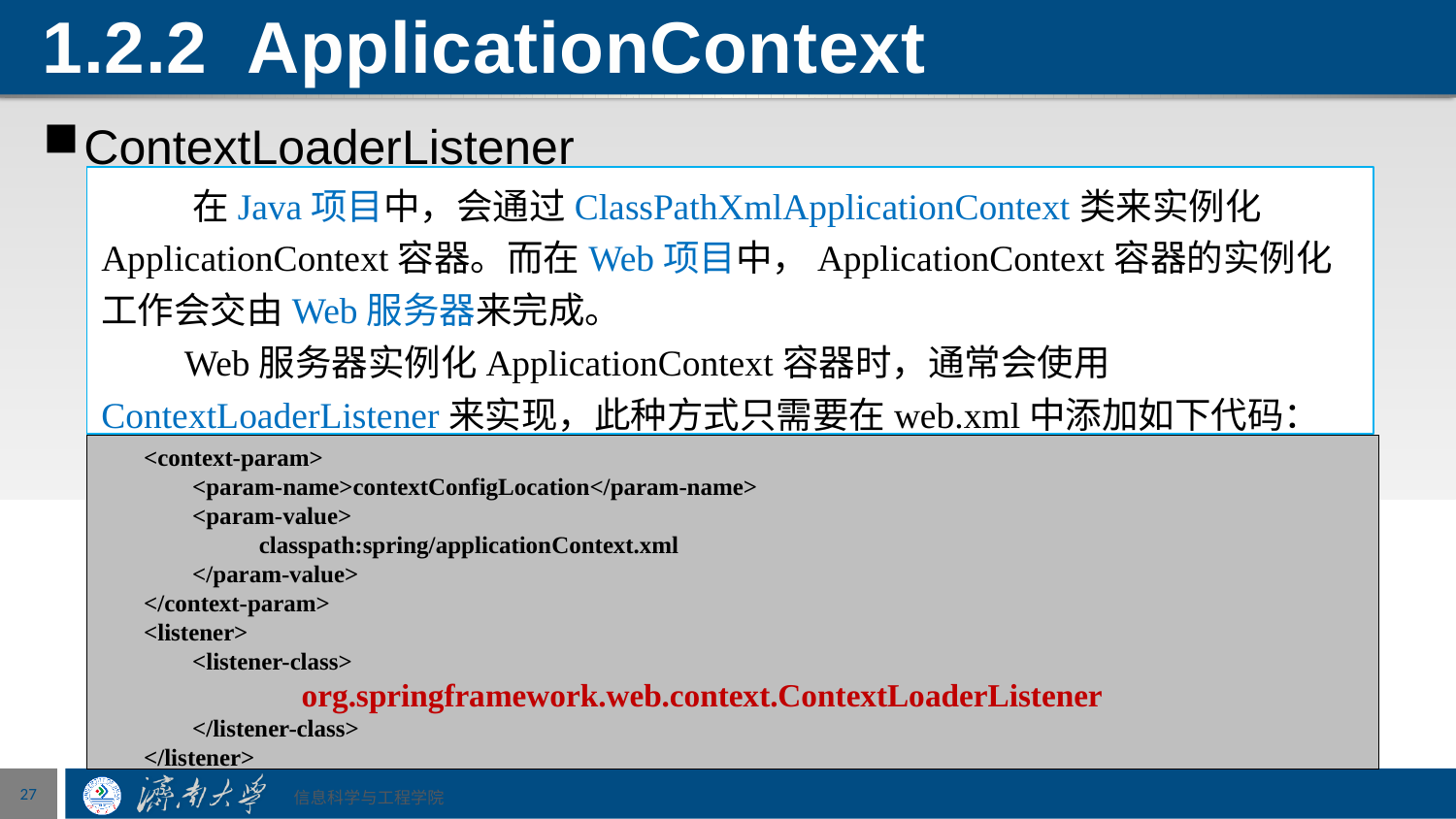

# 1.2.2  ApplicationContext
ContextLoaderListener
          在Java项目中，会通过ClassPathXmlApplicationContext类来实例化ApplicationContext容器。而在Web项目中，ApplicationContext容器的实例化工作会交由Web服务器来完成。
         Web服务器实例化ApplicationContext容器时，通常会使用ContextLoaderListener来实现，此种方式只需要在web.xml中添加如下代码：
       <context-param>
               <param-name>contextConfigLocation</param-name>
               <param-value>
                          classpath:spring/applicationContext.xml
               </param-value>
       </context-param>
       <listener>
               <listener-class>
                         org.springframework.web.context.ContextLoaderListener
               </listener-class>
       </listener>